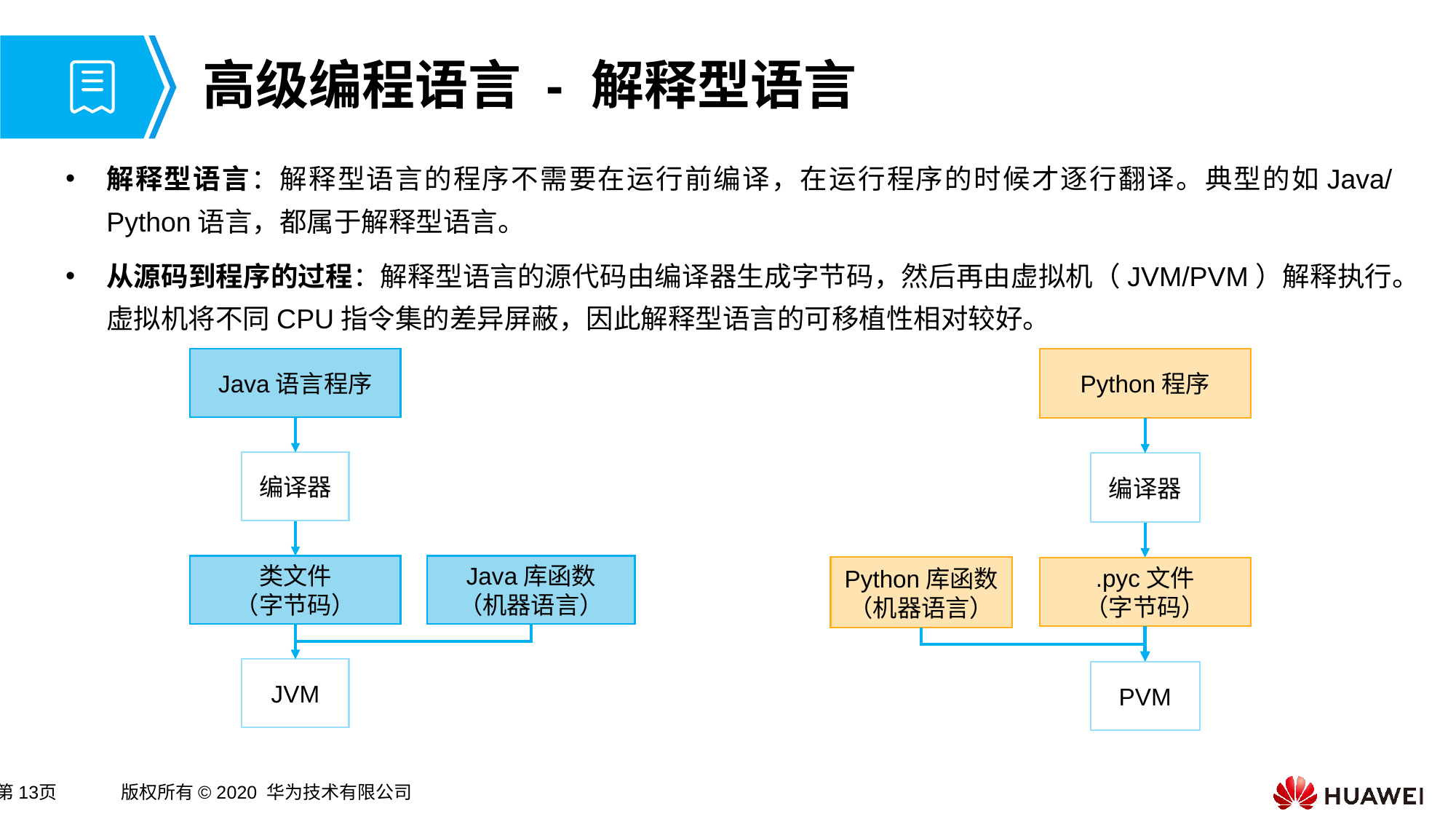

# 高级编程语言 - 解释型语言
解释型语言：解释型语言的程序不需要在运行前编译，在运行程序的时候才逐行翻译。典型的如Java/Python语言，都属于解释型语言。
从源码到程序的过程：解释型语言的源代码由编译器生成字节码，然后再由虚拟机（JVM/PVM）解释执行。虚拟机将不同CPU指令集的差异屏蔽，因此解释型语言的可移植性相对较好。

Java语言程序
Python程序
编译器
编译器
类文件
（字节码）
Java库函数
（机器语言）
Python库函数（机器语言）
.pyc文件
（字节码）
JVM
PVM